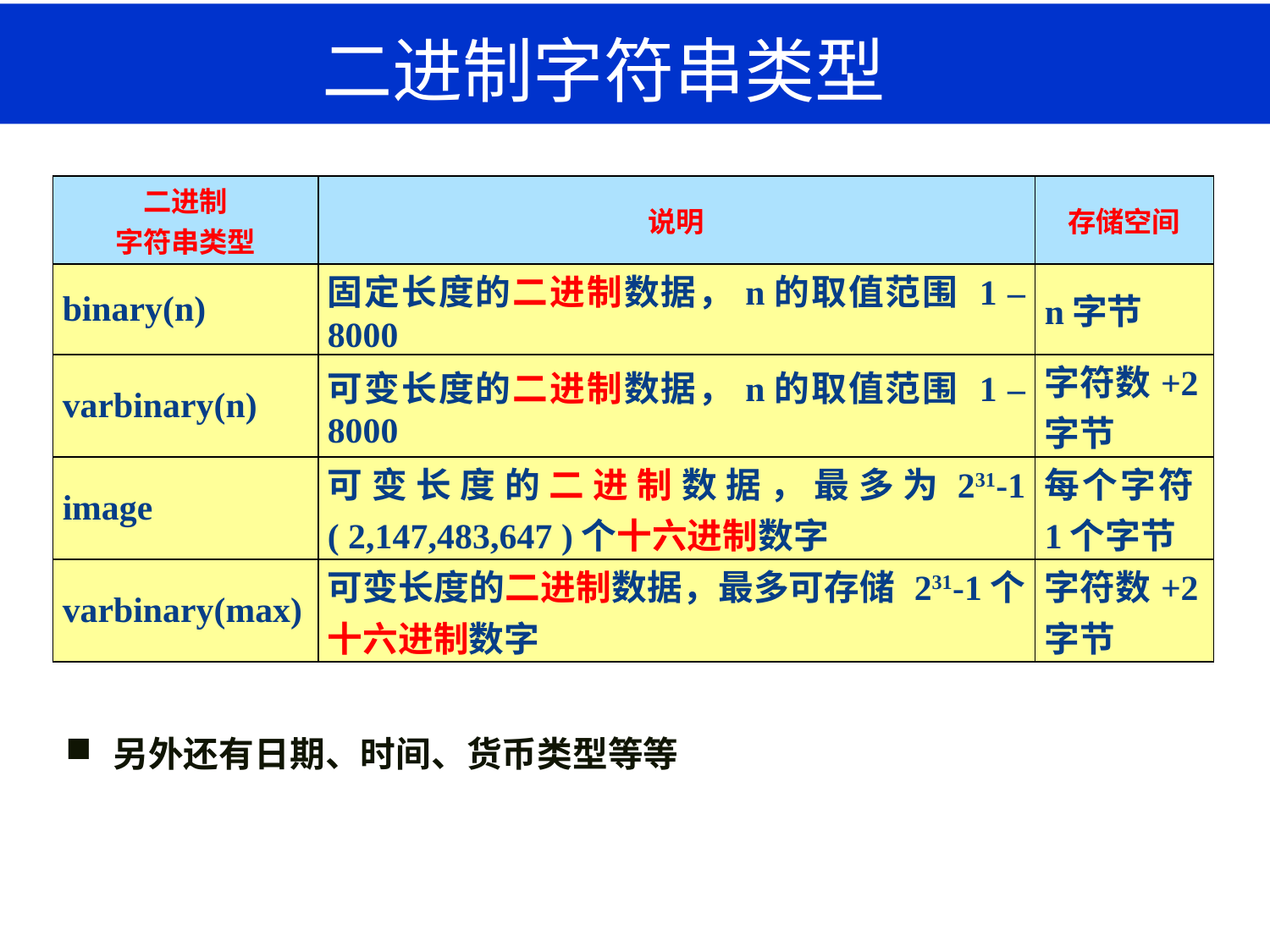

# 二进制字符串类型
| 二进制 字符串类型 | 说明 | 存储空间 |
| --- | --- | --- |
| binary(n) | 固定长度的二进制数据，n的取值范围 1 – 8000 | n字节 |
| varbinary(n) | 可变长度的二进制数据，n的取值范围 1 – 8000 | 字符数+2字节 |
| image | 可变长度的二进制数据，最多为231-1 ( 2,147,483,647 )个十六进制数字 | 每个字符1个字节 |
| varbinary(max) | 可变长度的二进制数据，最多可存储 231-1个十六进制数字 | 字符数+2字节 |
另外还有日期、时间、货币类型等等